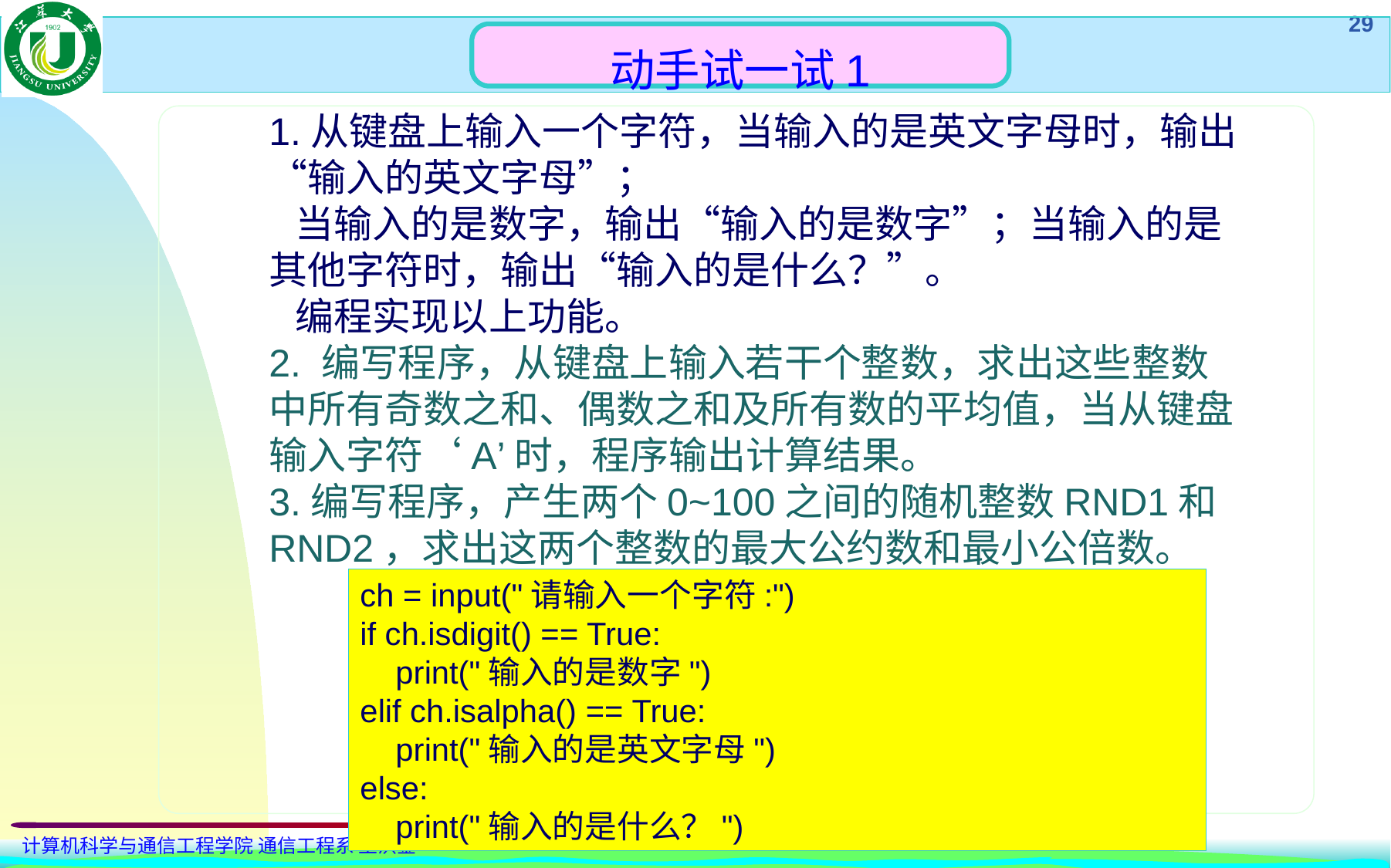

动手试一试1
1.从键盘上输入一个字符，当输入的是英文字母时，输出“输入的英文字母”；
  当输入的是数字，输出“输入的是数字”；当输入的是其他字符时，输出“输入的是什么？”。
  编程实现以上功能。
2. 编写程序，从键盘上输入若干个整数，求出这些整数中所有奇数之和、偶数之和及所有数的平均值，当从键盘输入字符‘A’时，程序输出计算结果。
3.编写程序，产生两个0~100之间的随机整数RND1和RND2，求出这两个整数的最大公约数和最小公倍数。
ch = input("请输入一个字符:")
if ch.isdigit() == True:
    print("输入的是数字")
elif ch.isalpha() == True:
    print("输入的是英文字母")
else:
    print("输入的是什么？")